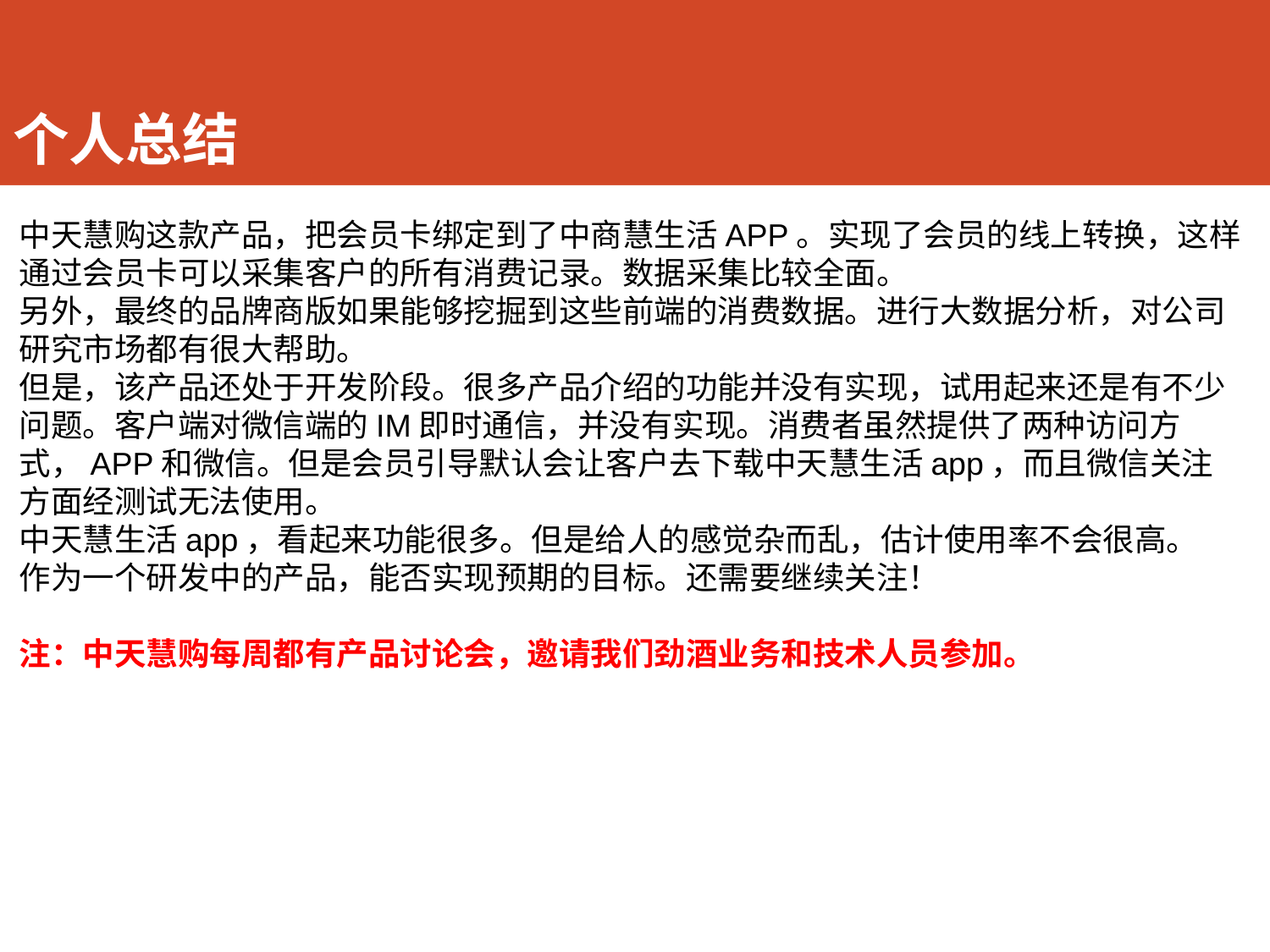

个人总结
中天慧购这款产品，把会员卡绑定到了中商慧生活APP。实现了会员的线上转换，这样通过会员卡可以采集客户的所有消费记录。数据采集比较全面。
另外，最终的品牌商版如果能够挖掘到这些前端的消费数据。进行大数据分析，对公司研究市场都有很大帮助。
但是，该产品还处于开发阶段。很多产品介绍的功能并没有实现，试用起来还是有不少问题。客户端对微信端的IM即时通信，并没有实现。消费者虽然提供了两种访问方式，APP和微信。但是会员引导默认会让客户去下载中天慧生活app，而且微信关注方面经测试无法使用。
中天慧生活app，看起来功能很多。但是给人的感觉杂而乱，估计使用率不会很高。
作为一个研发中的产品，能否实现预期的目标。还需要继续关注！

注：中天慧购每周都有产品讨论会，邀请我们劲酒业务和技术人员参加。